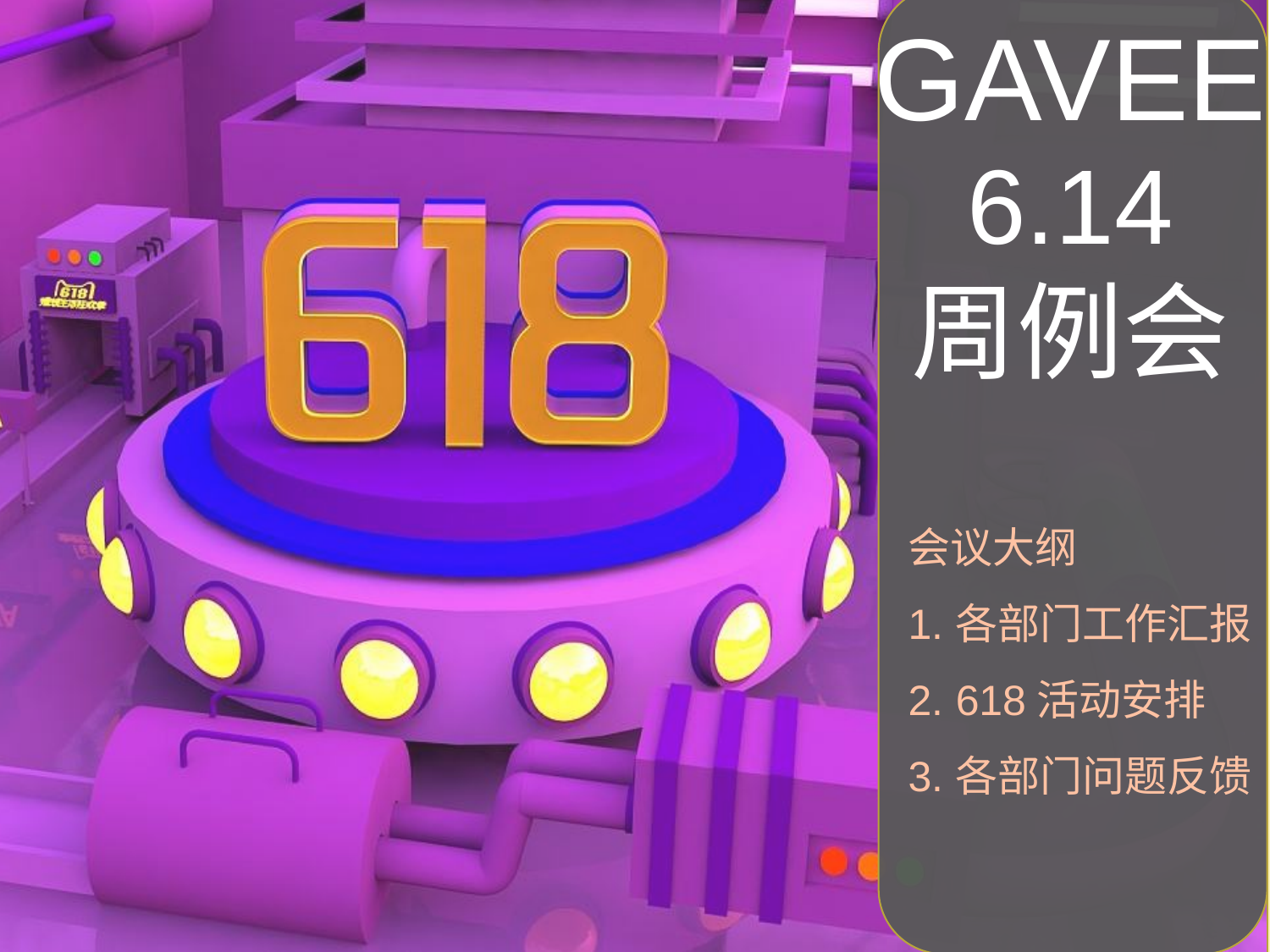

GAVEE
# 6.14 周例会
会议大纲
各部门工作汇报
618活动安排
各部门问题反馈